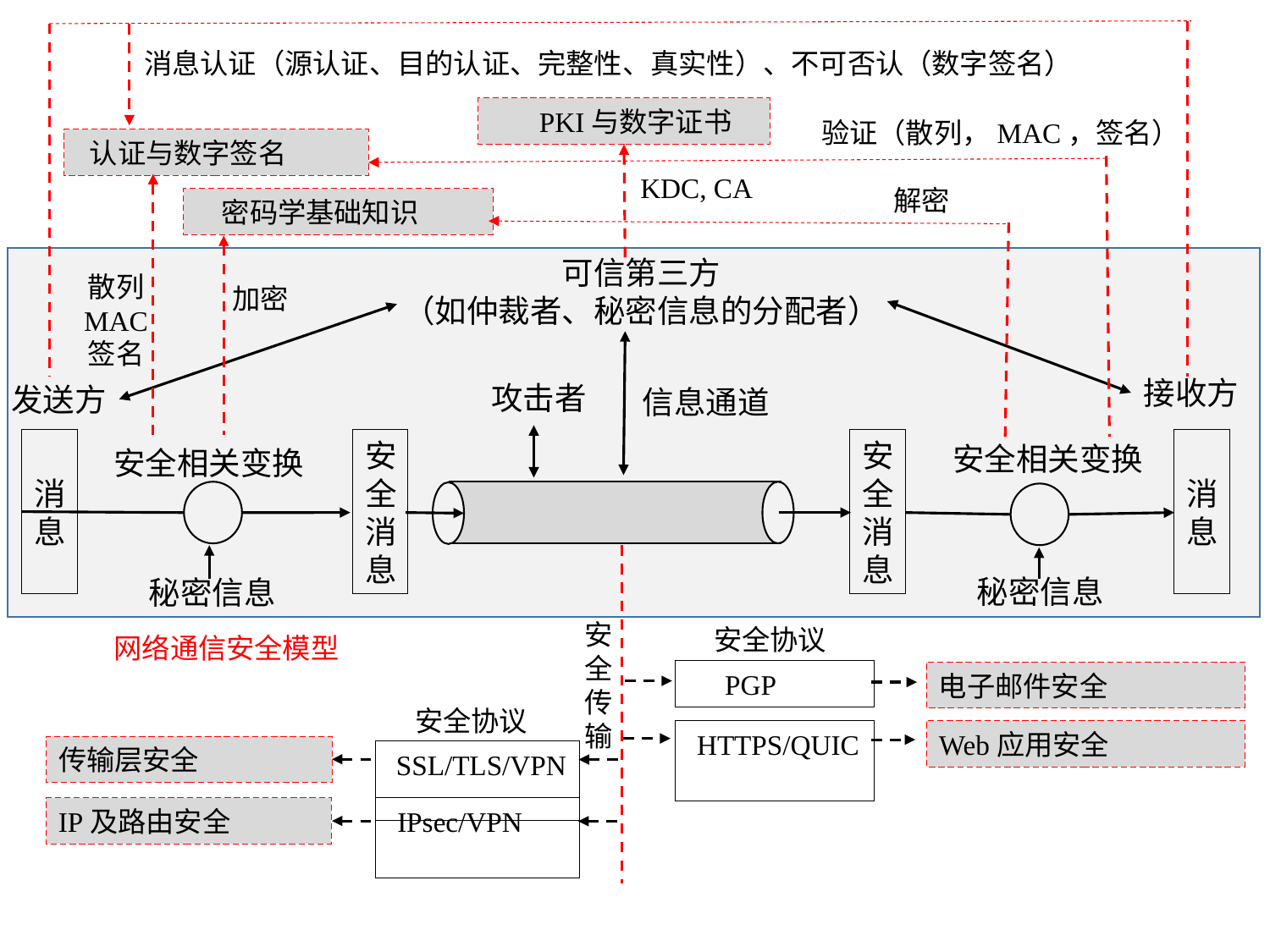

消息认证（源认证、目的认证、完整性、真实性）、不可否认（数字签名）
       PKI与数字证书
验证（散列，MAC，签名）
 认证与数字签名
KDC, CA
解密
   密码学基础知识
可信第三方
（如仲裁者、秘密信息的分配者）

散列
MAC
签名
加密
接收方
攻击者
发送方
信息通道

消息

消息

安全消息
安全消息
安全相关变换
安全相关变换

秘密信息
秘密信息
安
全
传
输
安全协议
网络通信安全模型
 PGP
电子邮件安全
安全协议
Web应用安全
 HTTPS/QUIC
传输层安全
 SSL/TLS/VPN
 IPsec/VPN
IP及路由安全